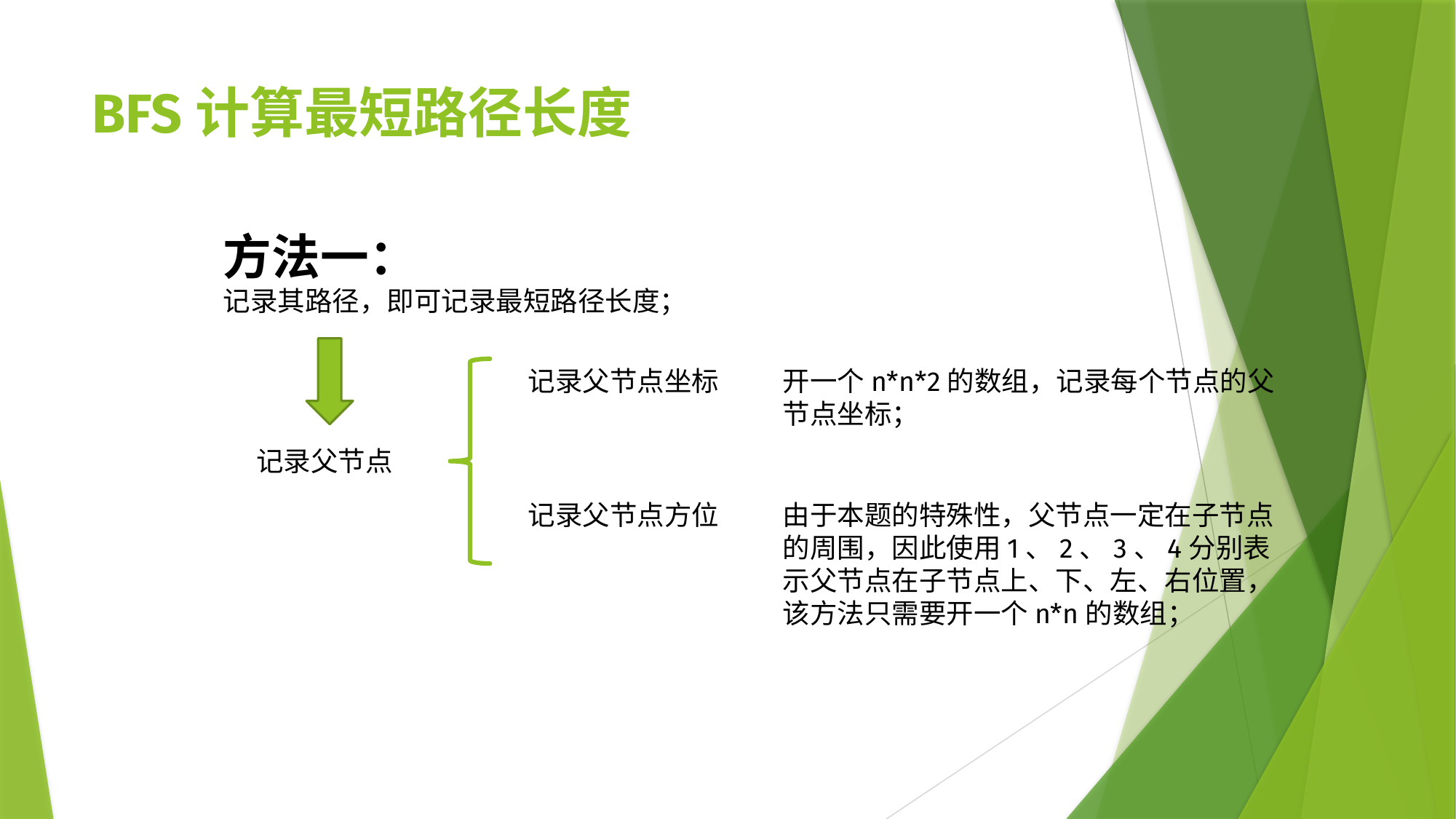

# BFS计算最短路径长度
方法一：
记录其路径，即可记录最短路径长度；

记录父节点坐标
开一个n*n*2的数组，记录每个节点的父节点坐标；
记录父节点
记录父节点方位
由于本题的特殊性，父节点一定在子节点的周围，因此使用1、2、3、4分别表示父节点在子节点上、下、左、右位置，该方法只需要开一个n*n的数组；